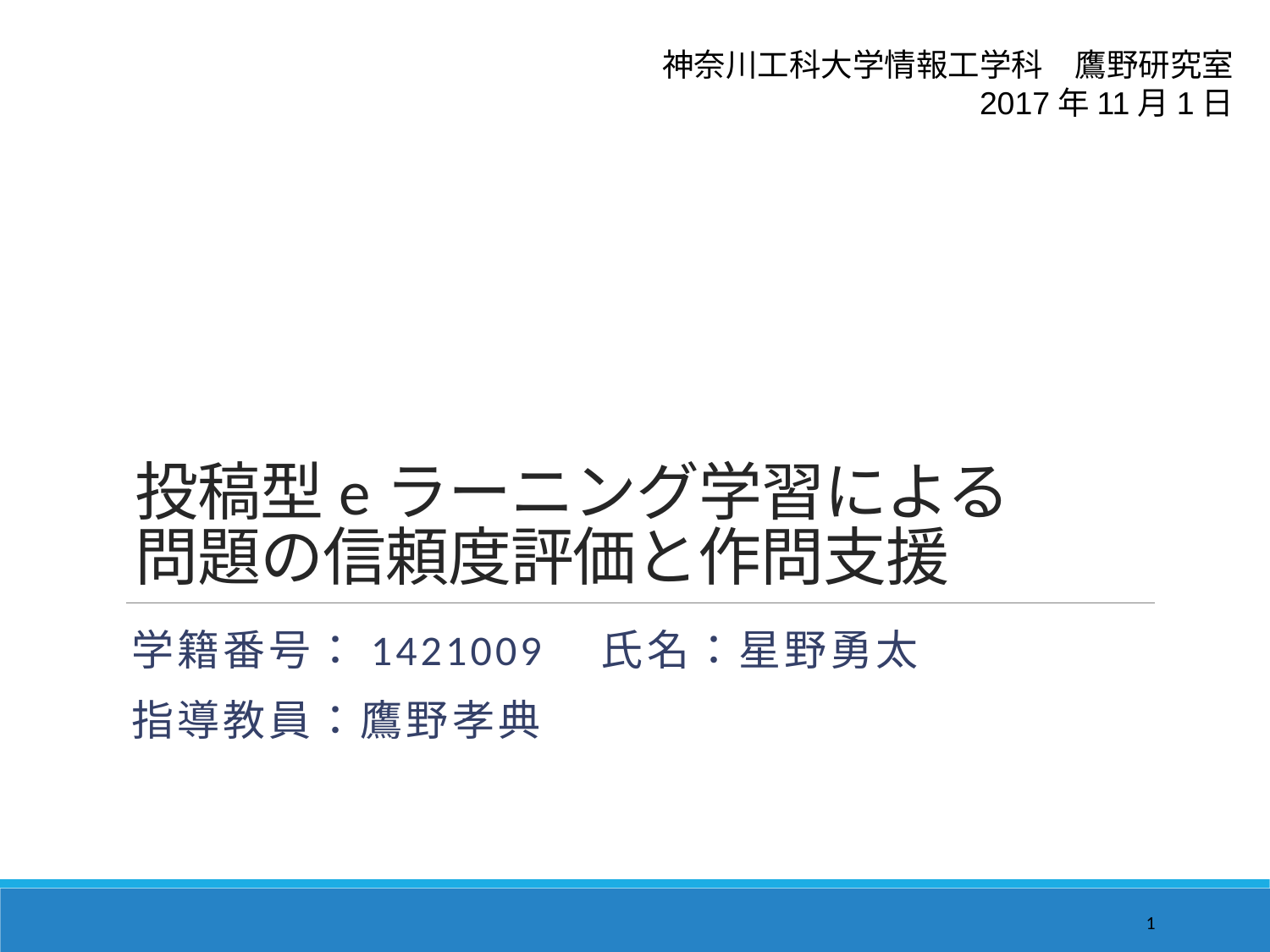

神奈川工科大学情報工学科　鷹野研究室
2017年11月1日
# 投稿型eラーニング学習による 問題の信頼度評価と作問支援
学籍番号：1421009　氏名：星野勇太
指導教員：鷹野孝典

1